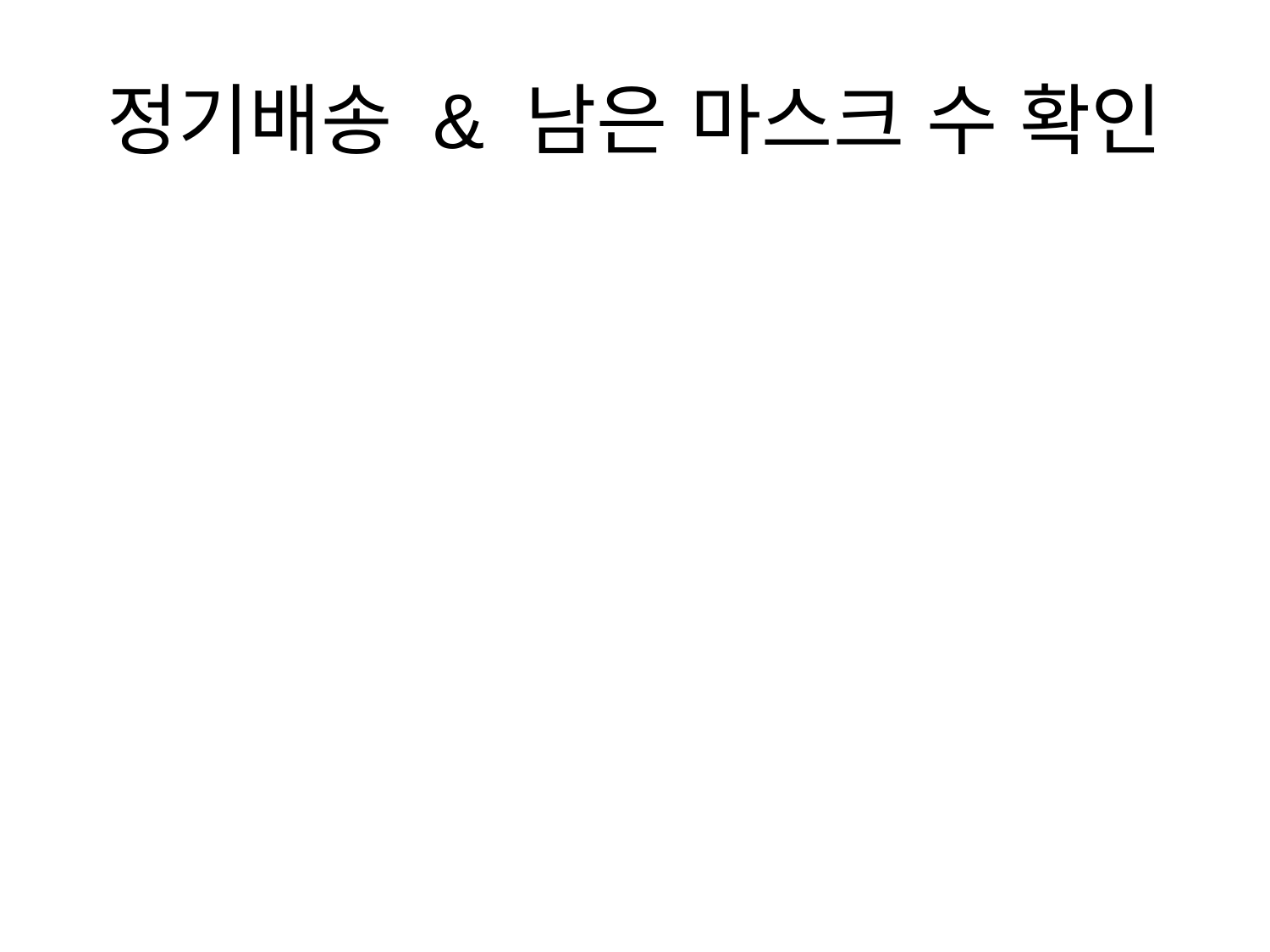

# 정기배송 & 남은 마스크 수 확인